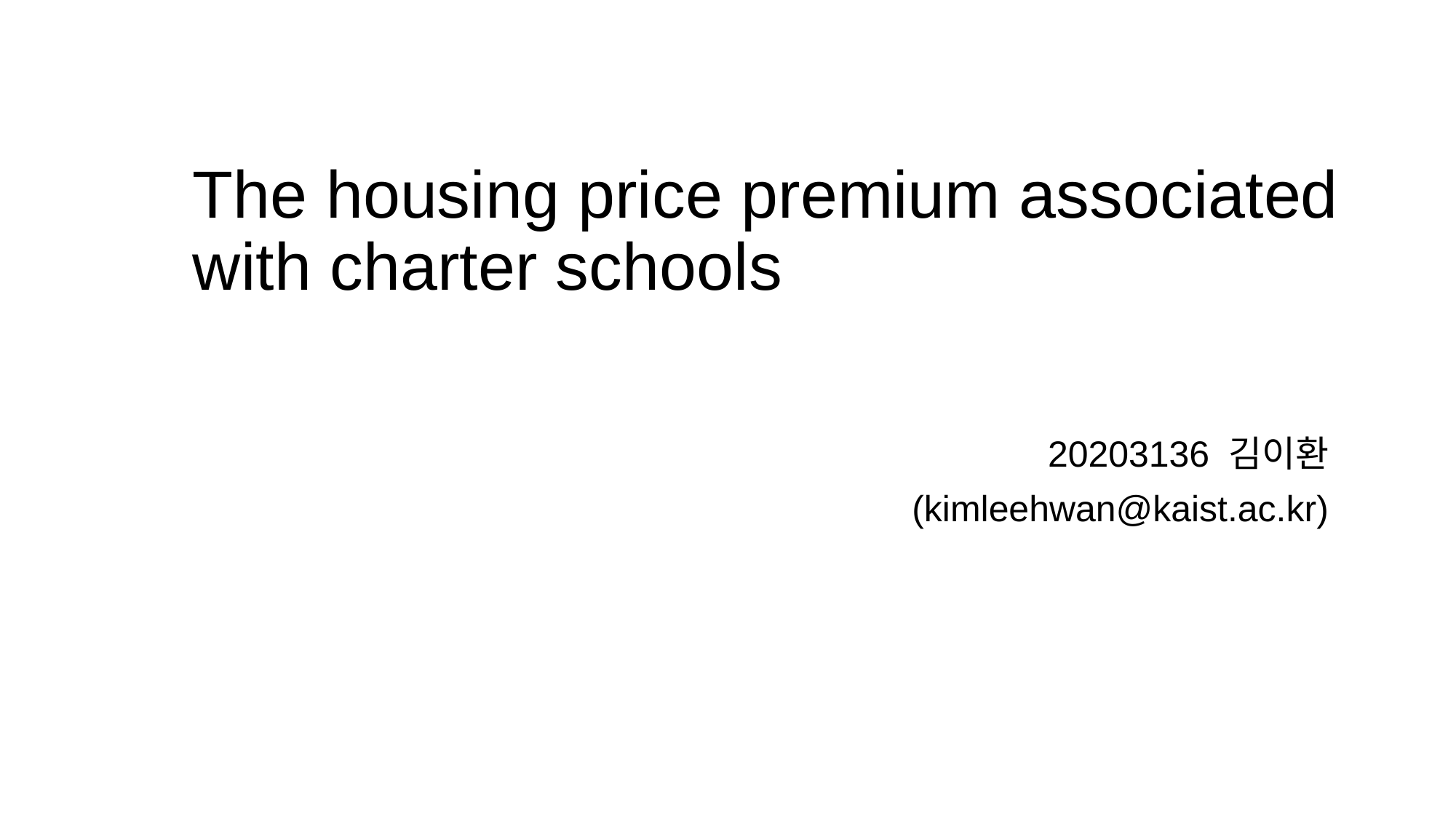

# The housing price premium associated with charter schools
20203136 김이환
(kimleehwan@kaist.ac.kr)